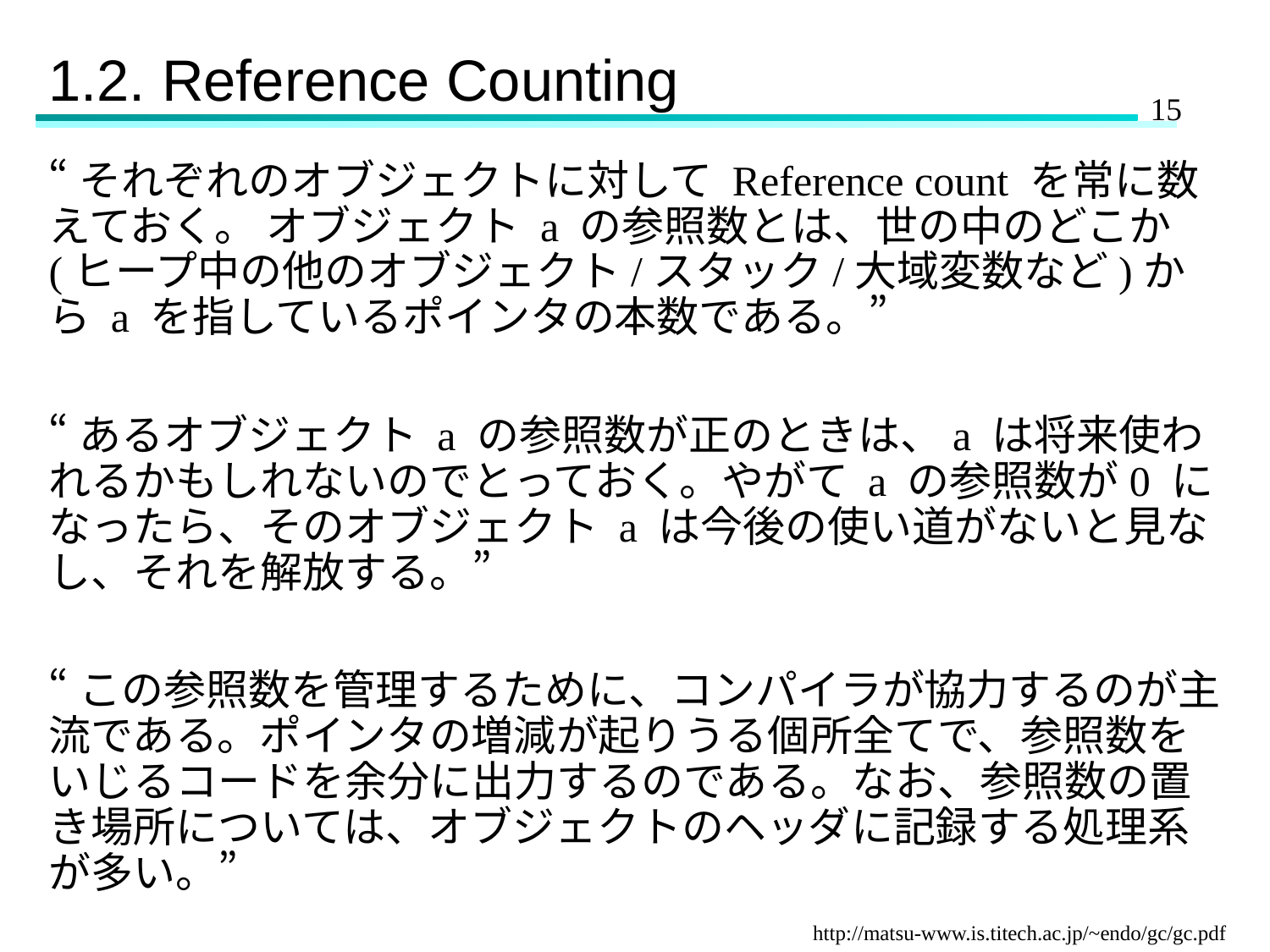

# 1.2. Reference Counting
“それぞれのオブジェクトに対して Reference count を常に数えておく。 オブジェクト a の参照数とは、世の中のどこか(ヒープ中の他のオブジェクト/スタック/大域変数など)から a を指しているポインタの本数である。”

“あるオブジェクト a の参照数が正のときは、a は将来使われるかもしれないのでとっておく。やがて a の参照数が0 になったら、そのオブジェクト a は今後の使い道がないと見なし、それを解放する。”

“この参照数を管理するために、コンパイラが協力するのが主流である。ポインタの増減が起りうる個所全てで、参照数をいじるコードを余分に出力するのである。なお、参照数の置き場所については、オブジェクトのヘッダに記録する処理系が多い。”
http://matsu-www.is.titech.ac.jp/~endo/gc/gc.pdf